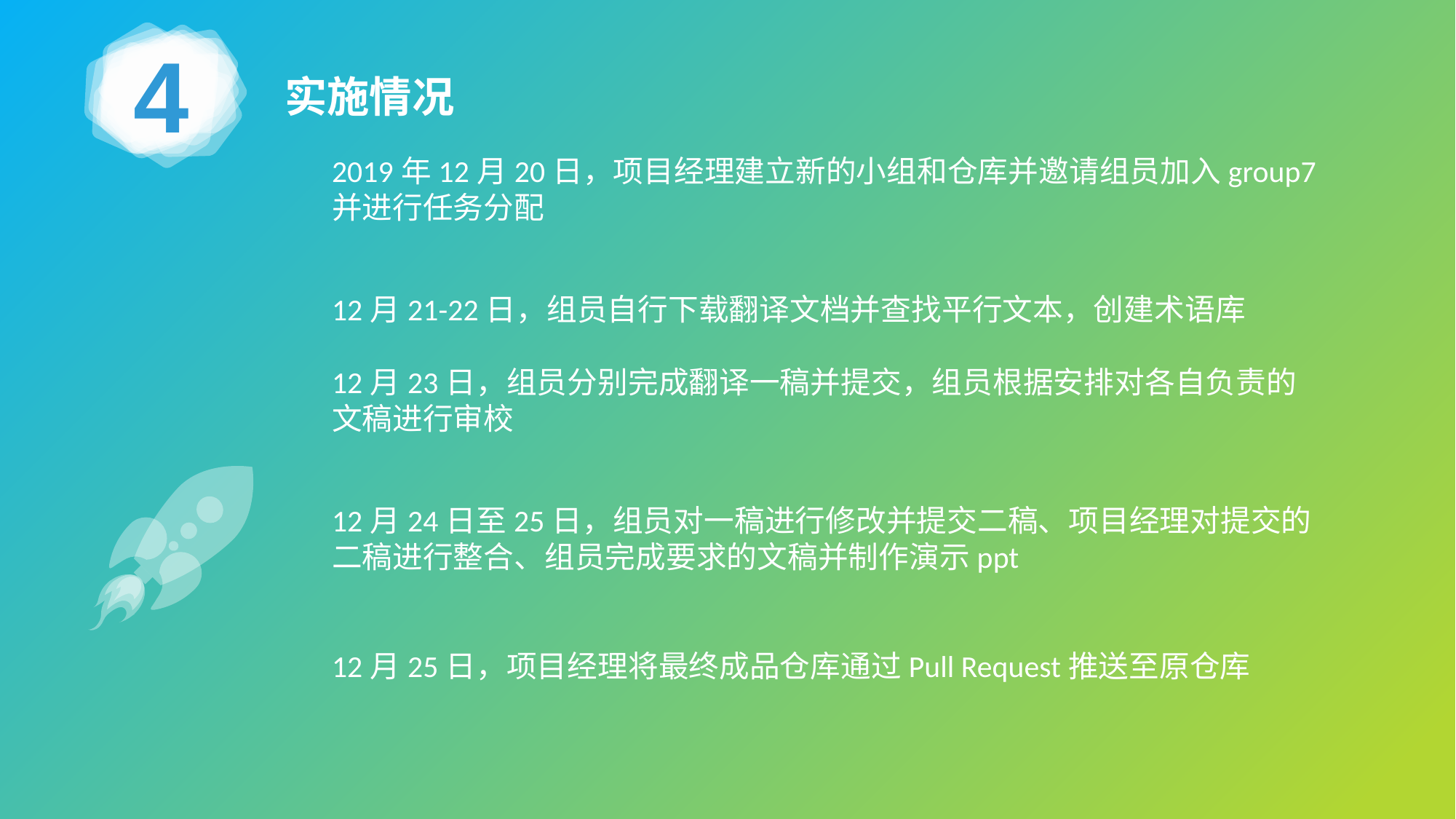

4

实施情况
2019年12月20日，项目经理建立新的小组和仓库并邀请组员加入group7并进行任务分配

12月21-22日，组员自行下载翻译文档并查找平行文本，创建术语库

12月23日，组员分别完成翻译一稿并提交，组员根据安排对各自负责的文稿进行审校

12月24日至25日，组员对一稿进行修改并提交二稿、项目经理对提交的二稿进行整合、组员完成要求的文稿并制作演示ppt

12月25日，项目经理将最终成品仓库通过Pull Request推送至原仓库